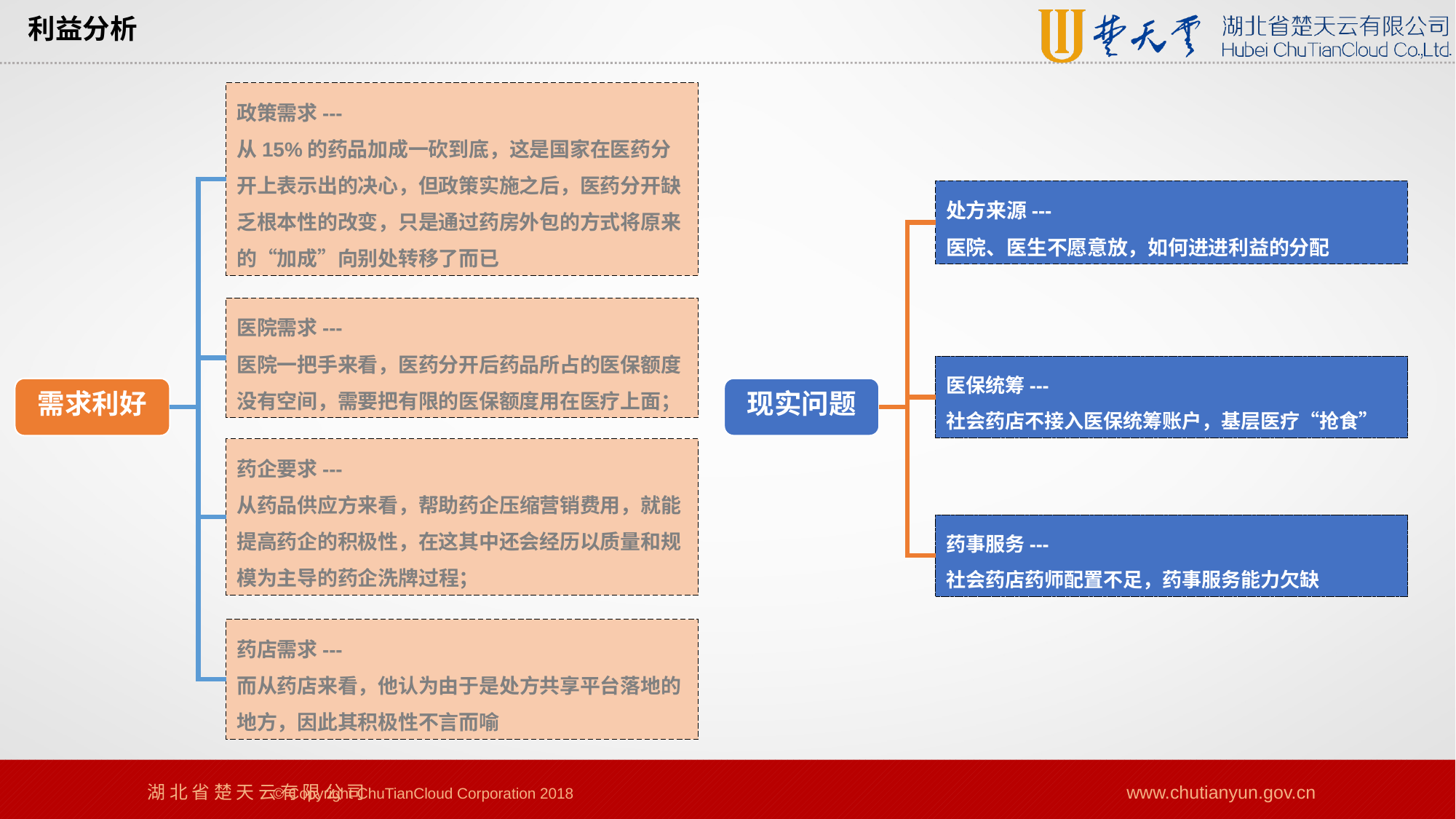

利益分析
政策需求---
从15%的药品加成一砍到底，这是国家在医药分开上表示出的决心，但政策实施之后，医药分开缺乏根本性的改变，只是通过药房外包的方式将原来的“加成”向别处转移了而已
处方来源---
医院、医生不愿意放，如何进进利益的分配
医院需求---
医院一把手来看，医药分开后药品所占的医保额度没有空间，需要把有限的医保额度用在医疗上面；
医保统筹---
社会药店不接入医保统筹账户，基层医疗“抢食”
需求利好
现实问题

药企要求---
从药品供应方来看，帮助药企压缩营销费用，就能提高药企的积极性，在这其中还会经历以质量和规模为主导的药企洗牌过程；
药事服务---
社会药店药师配置不足，药事服务能力欠缺
药店需求---
而从药店来看，他认为由于是处方共享平台落地的地方，因此其积极性不言而喻